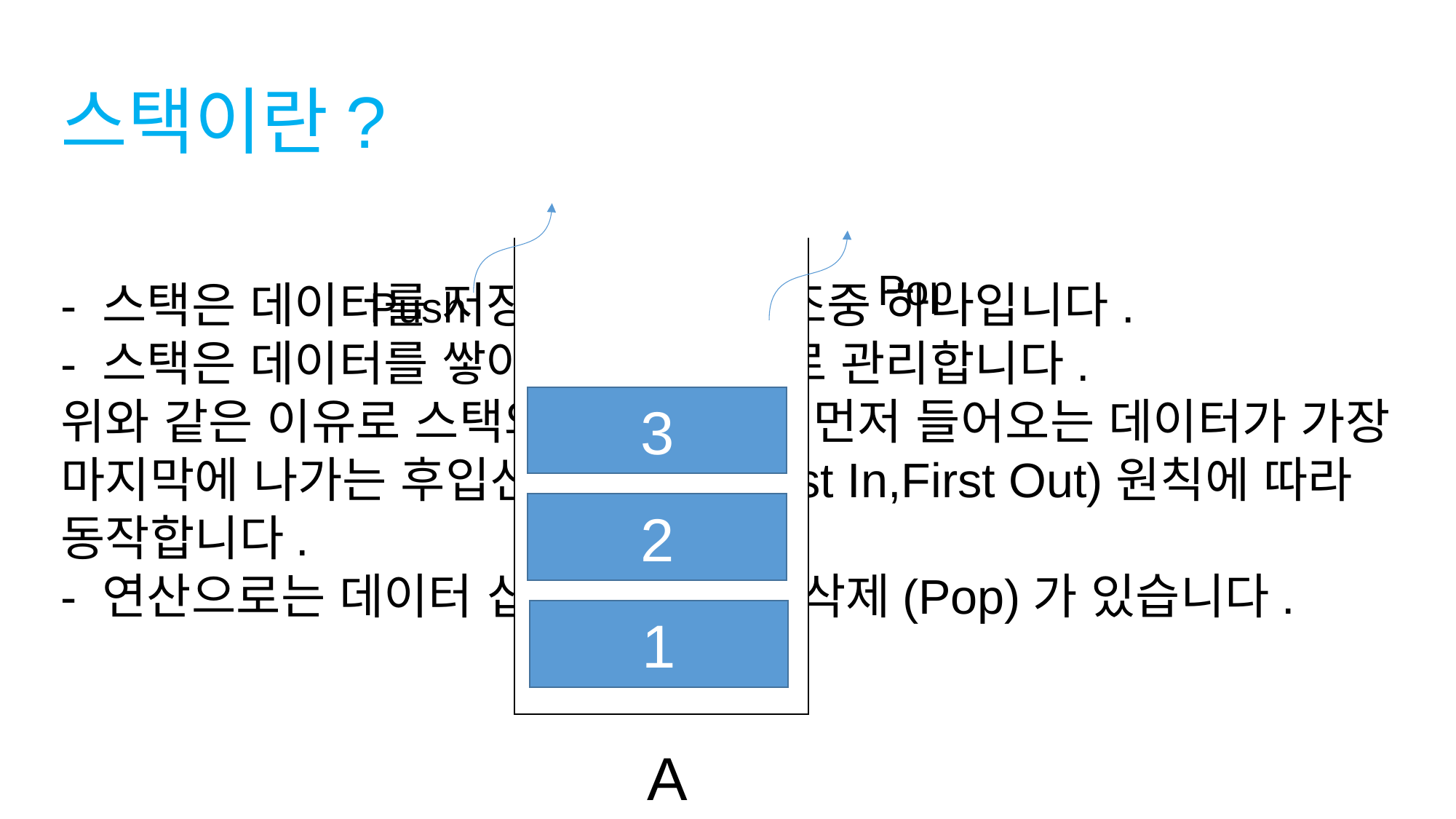

스택이란?

A
Pop
Push
- 스택은 데이터를 저장하는 자료 구조중 하나입니다.
- 스택은 데이터를 쌓아 올리는 형태로 관리합니다.
위와 같은 이유로 스택의 자료 구조는 먼저 들어오는 데이터가 가장 마지막에 나가는 후입선출(LIFO, Last In,First Out)원칙에 따라 동작합니다.
- 연산으로는 데이터 삽입(Push)과 삭제(Pop)가 있습니다.

3
2
1